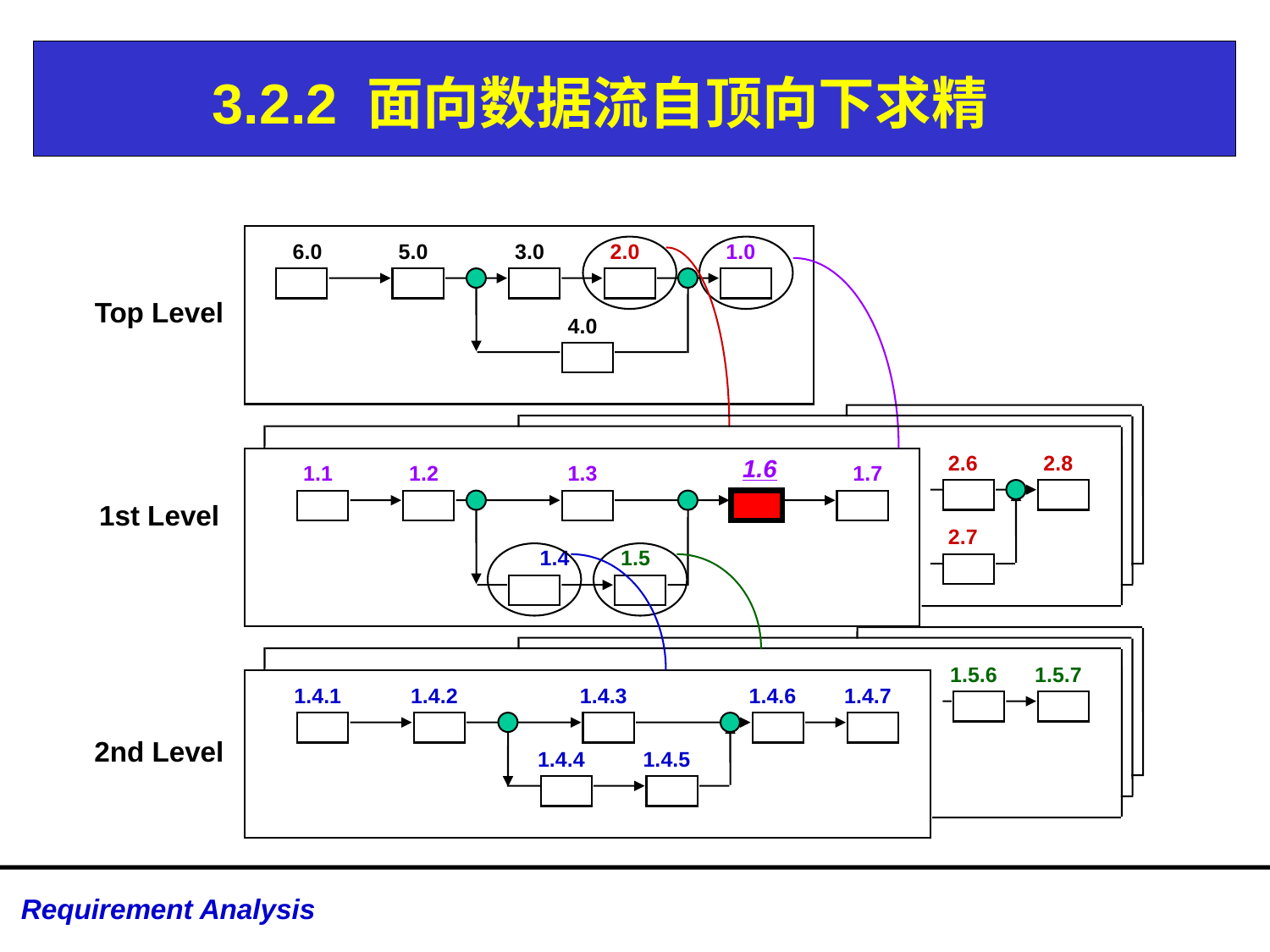

3.2.2 面向数据流自顶向下求精

6.0
5.0
3.0
2.0
1.0

Top Level

1st Level

2nd Level
4.0

2.6
2.8
1.6

1.1
1.2
1.3
1.7

2.7
1.4

1.5

1.5.6
1.5.7

1.4.1
1.4.2
1.4.3
1.4.6
1.4.7

1.4.4
1.4.5